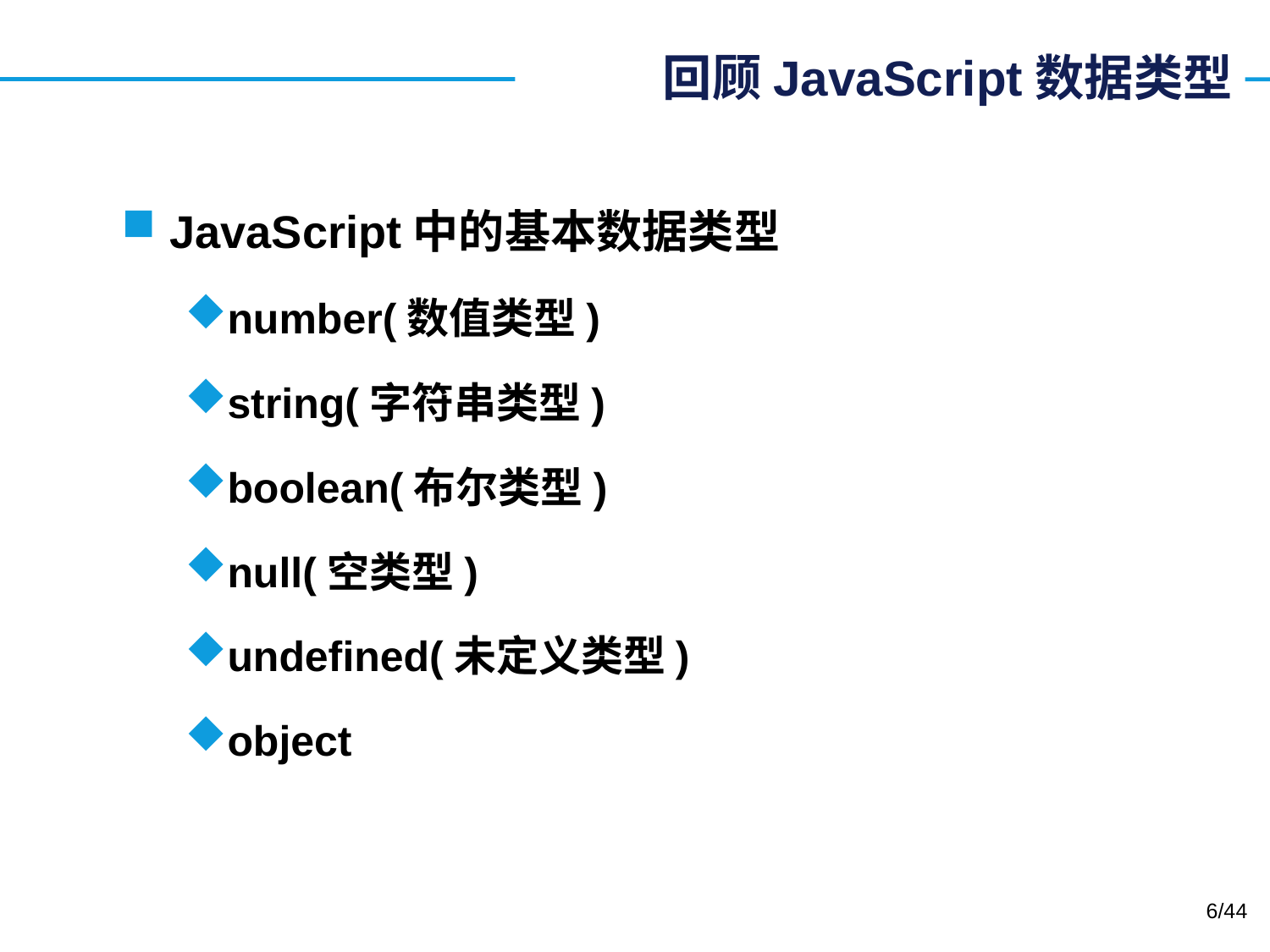

# 回顾JavaScript数据类型
JavaScript中的基本数据类型
number(数值类型)
string(字符串类型)
boolean(布尔类型)
null(空类型)
undefined(未定义类型)
object
6/44